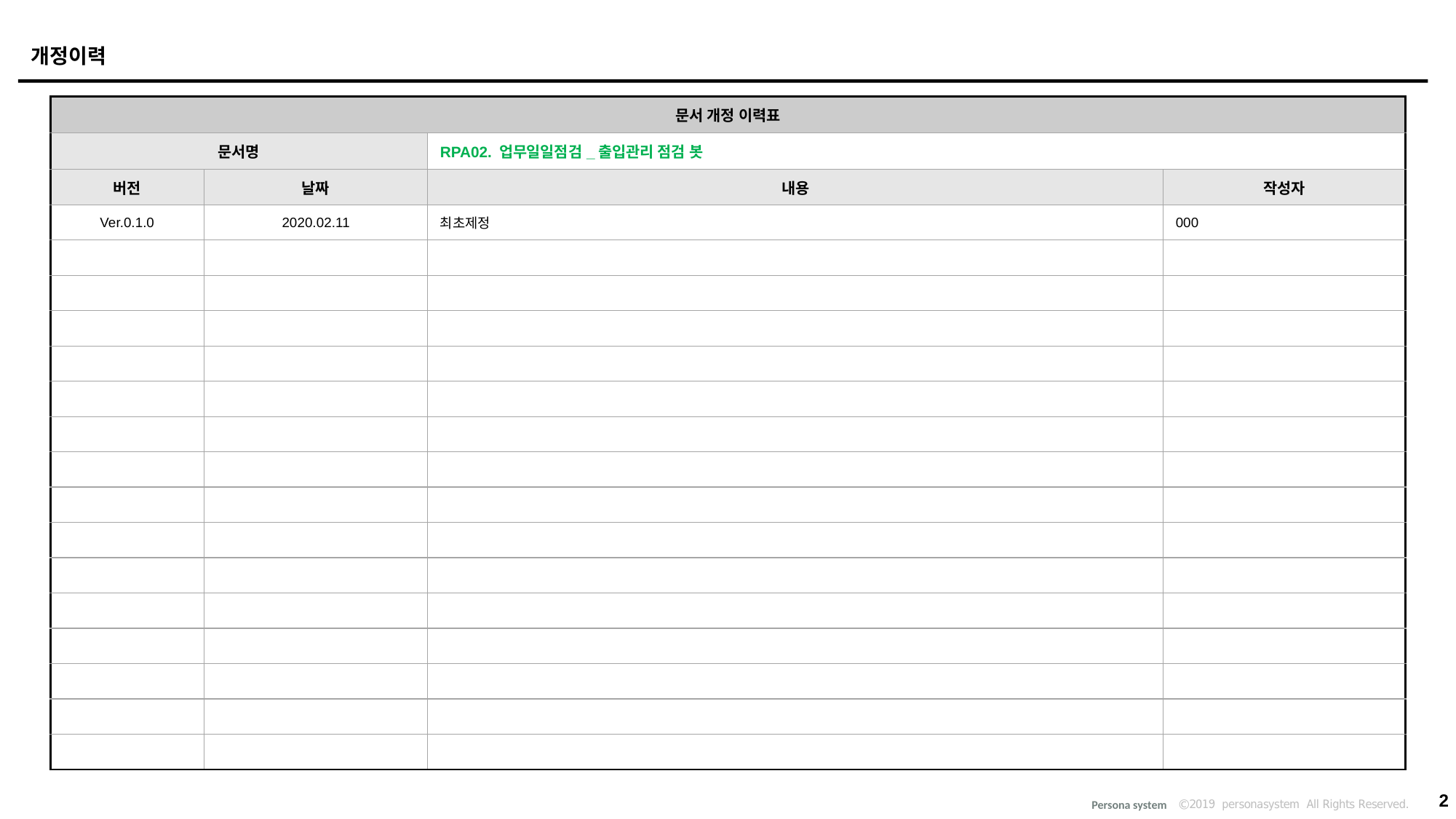

# 개정이력
| 문서 개정 이력표 |  |  |  |
| --- | --- | --- | --- |
| 문서명 |  | RPA02. 업무일일점검\_출입관리 점검 봇 |  |
| 버전 | 날짜 | 내용 | 작성자 |
| Ver.0.1.0 | 2020.02.11 | 최초제정 | 000 |
|  |  |  |  |
|  |  |  |  |
|  |  |  |  |
|  |  |  |  |
|  |  |  |  |
|  |  |  |  |
|  |  |  |  |
|  |  |  |  |
|  |  |  |  |
|  |  |  |  |
|  |  |  |  |
|  |  |  |  |
|  |  |  |  |
|  |  |  |  |
|  |  |  |  |